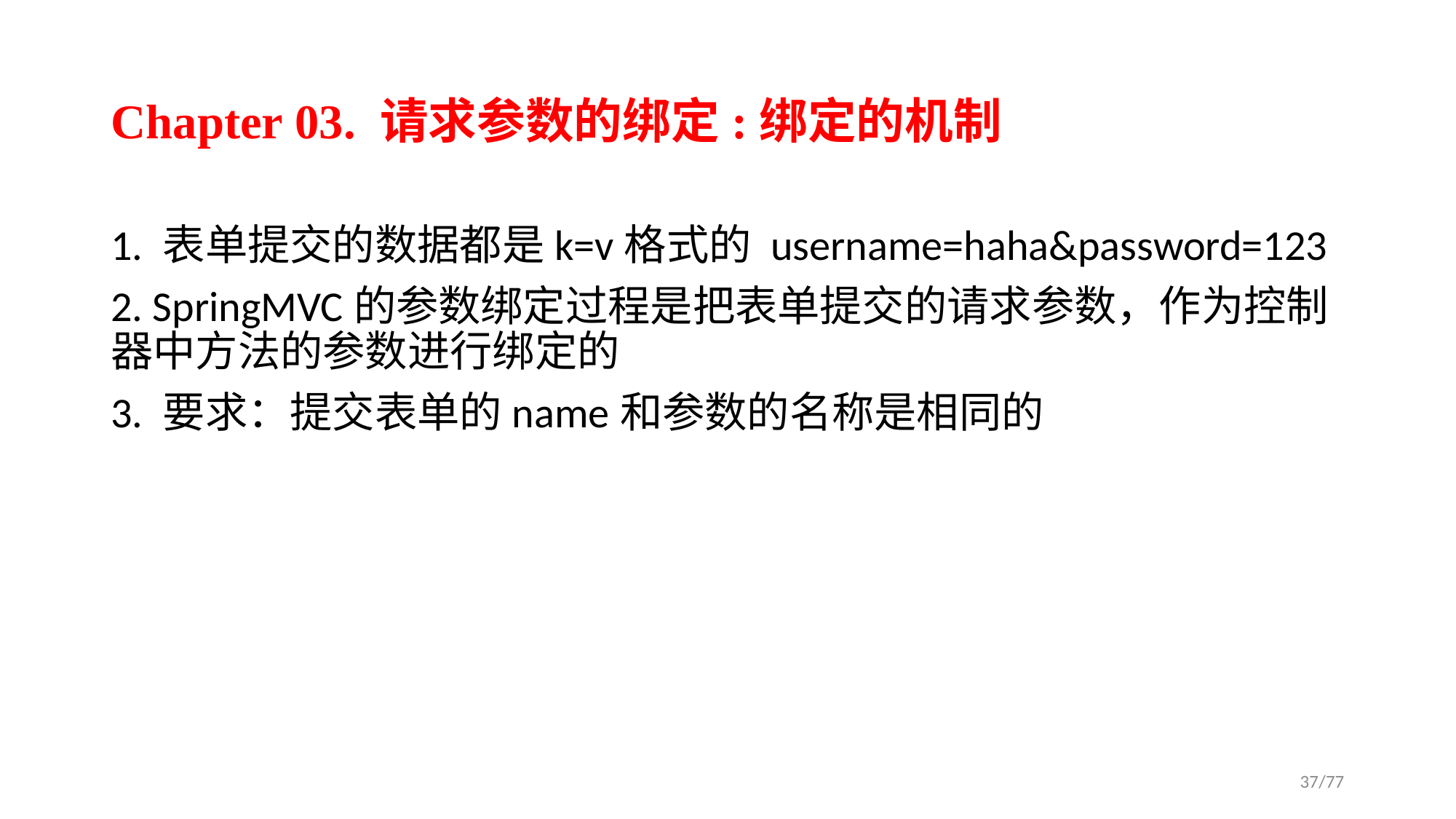

# Chapter 03. 请求参数的绑定:绑定的机制
1. 表单提交的数据都是k=v格式的 username=haha&password=123
2. SpringMVC的参数绑定过程是把表单提交的请求参数，作为控制器中方法的参数进行绑定的
3. 要求：提交表单的name和参数的名称是相同的
37